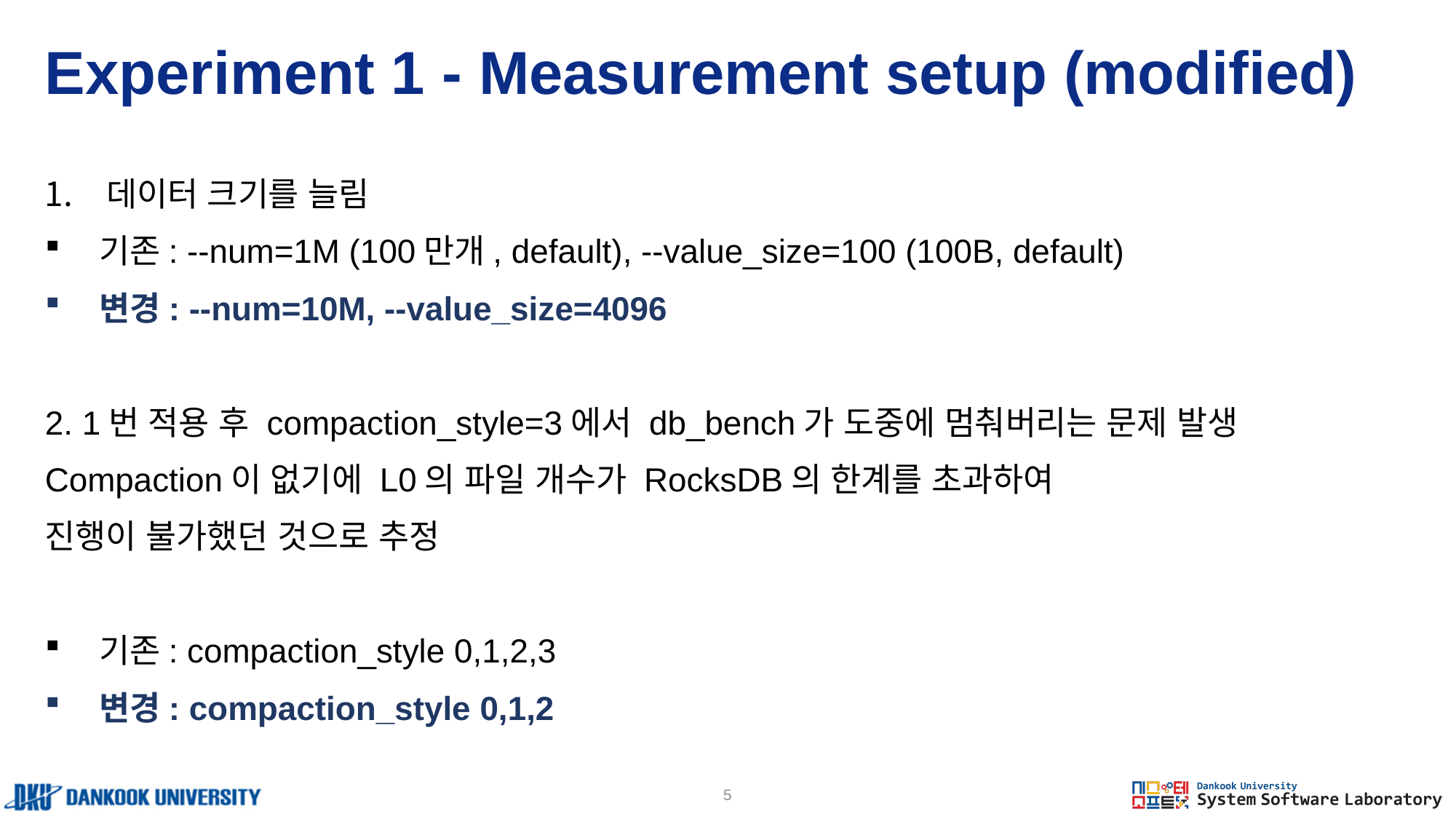

# Experiment 1 - Measurement setup (modified)
데이터 크기를 늘림
기존: --num=1M (100만개, default), --value_size=100 (100B, default)
변경: --num=10M, --value_size=4096

2. 1번 적용 후 compaction_style=3에서 db_bench가 도중에 멈춰버리는 문제 발생
Compaction이 없기에 L0의 파일 개수가 RocksDB의 한계를 초과하여
진행이 불가했던 것으로 추정

기존: compaction_style 0,1,2,3
변경: compaction_style 0,1,2

5